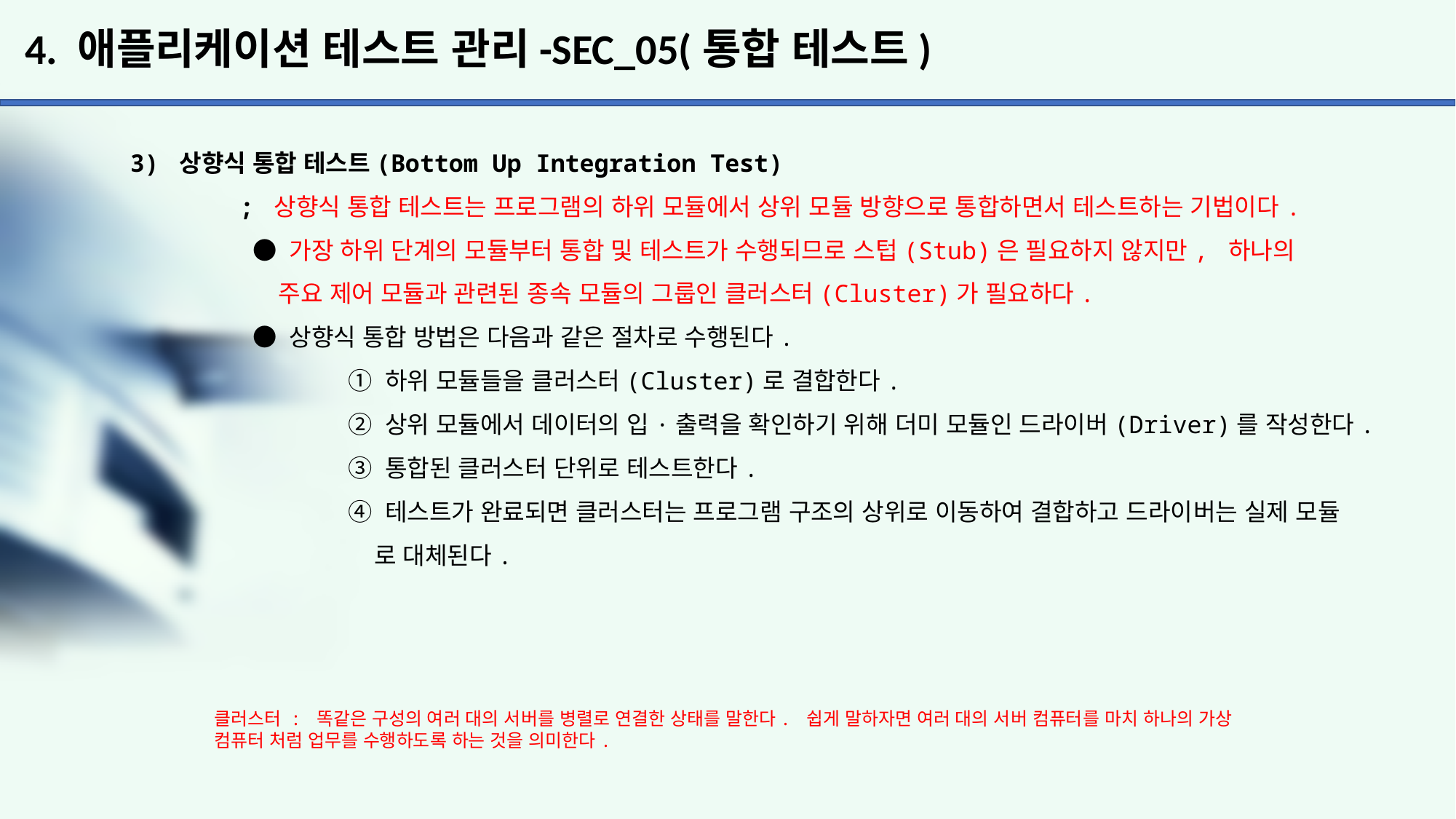

# 4. 애플리케이션 테스트 관리-SEC_05(통합 테스트)
3) 상향식 통합 테스트(Bottom Up Integration Test)
	; 상향식 통합 테스트는 프로그램의 하위 모듈에서 상위 모듈 방향으로 통합하면서 테스트하는 기법이다.
	  ● 가장 하위 단계의 모듈부터 통합 및 테스트가 수행되므로 스텁(Stub)은 필요하지 않지만, 하나의
	     주요 제어 모듈과 관련된 종속 모듈의 그룹인 클러스터(Cluster)가 필요하다.
	  ● 상향식 통합 방법은 다음과 같은 절차로 수행된다.
		① 하위 모듈들을 클러스터(Cluster)로 결합한다.
		② 상위 모듈에서 데이터의 입·출력을 확인하기 위해 더미 모듈인 드라이버(Driver)를 작성한다.
		③ 통합된 클러스터 단위로 테스트한다.
		④ 테스트가 완료되면 클러스터는 프로그램 구조의 상위로 이동하여 결합하고 드라이버는 실제 모듈
		   로 대체된다.
클러스터 : 똑같은 구성의 여러 대의 서버를 병렬로 연결한 상태를 말한다. 쉽게 말하자면 여러 대의 서버 컴퓨터를 마치 하나의 가상 컴퓨터 처럼 업무를 수행하도록 하는 것을 의미한다.